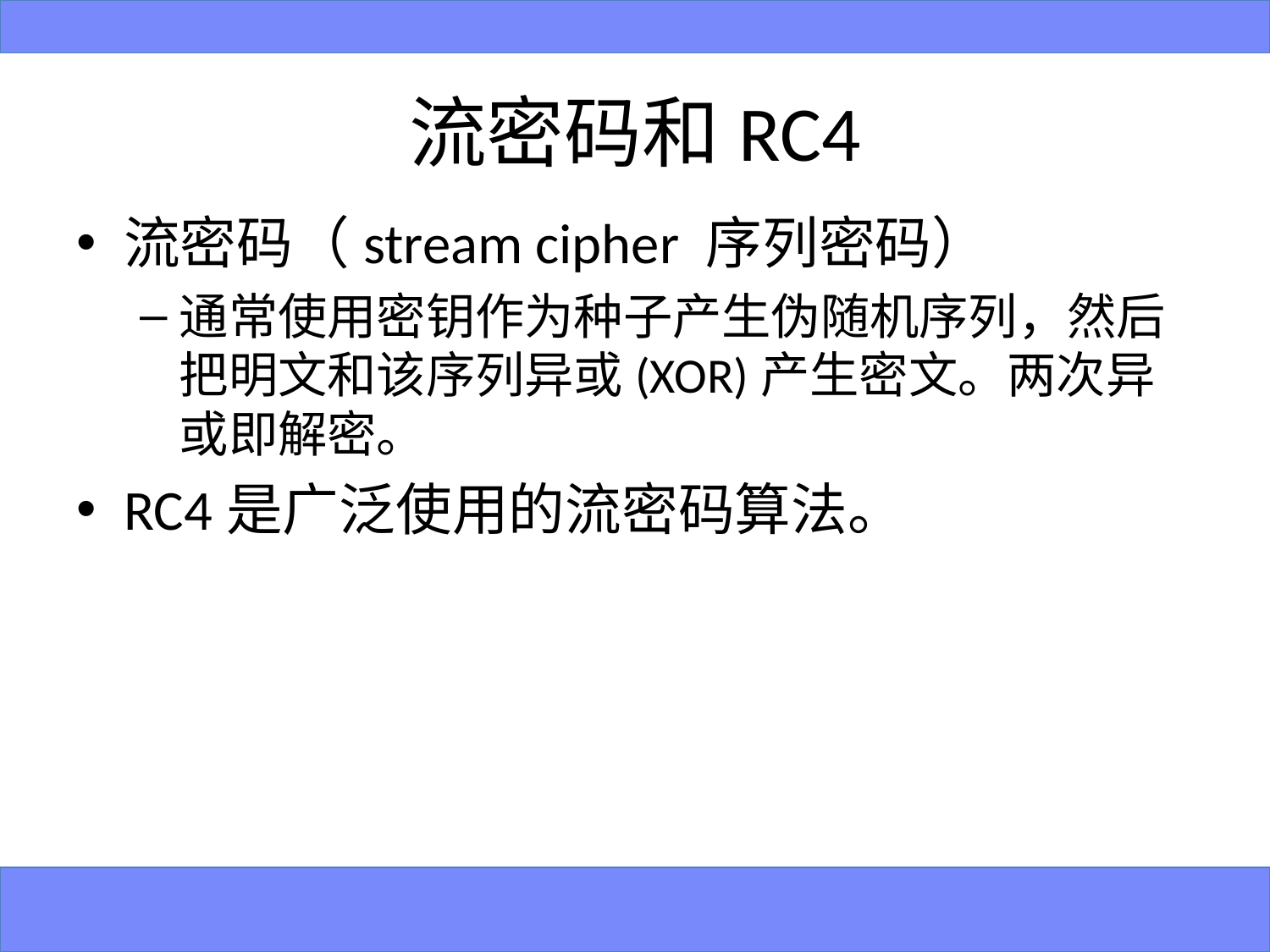

# 流密码和RC4
流密码（stream cipher 序列密码）
通常使用密钥作为种子产生伪随机序列，然后把明文和该序列异或(XOR)产生密文。两次异或即解密。
RC4是广泛使用的流密码算法。